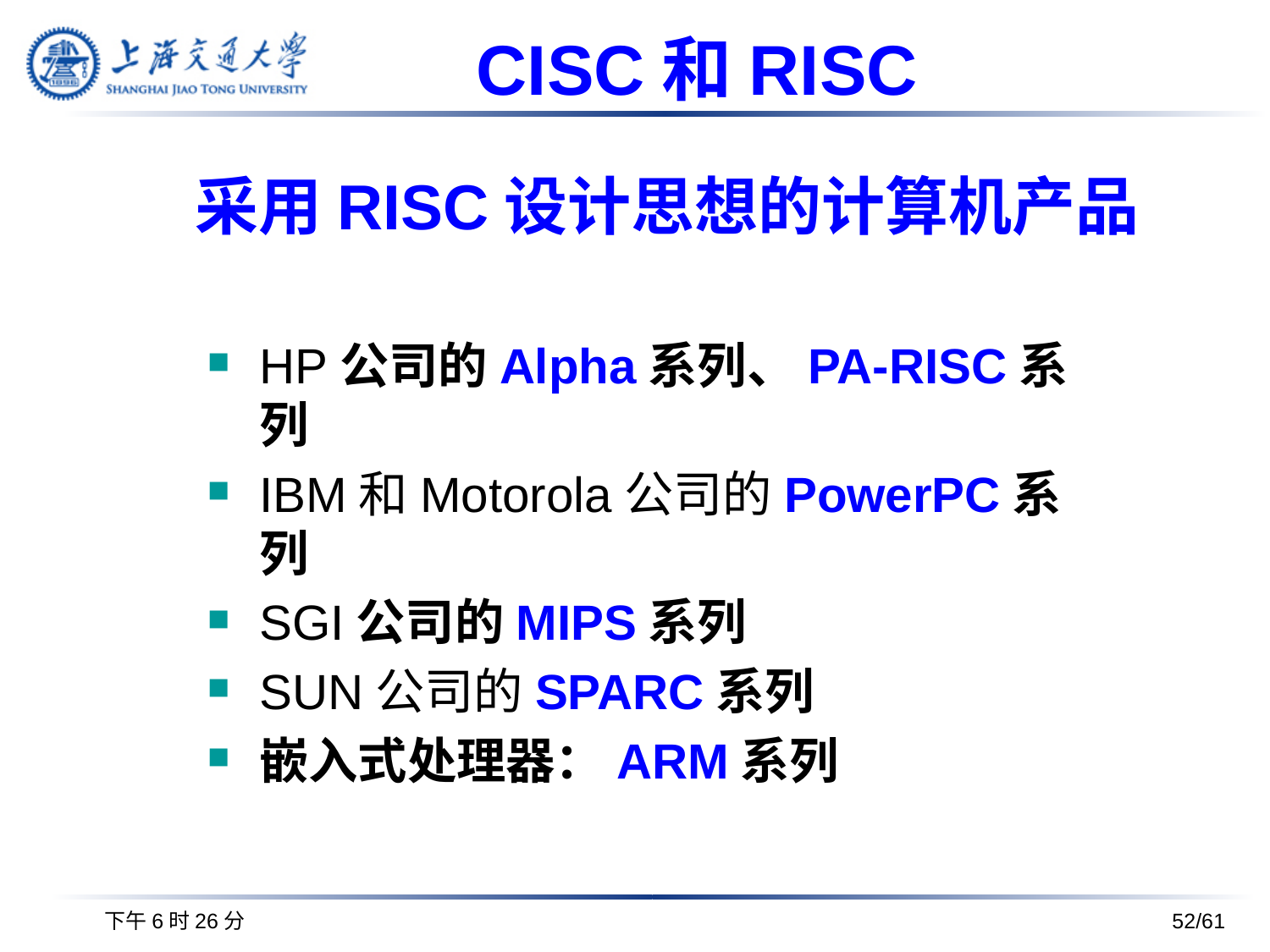

CISC和RISC
采用RISC设计思想的计算机产品
HP公司的Alpha系列、PA-RISC系列
IBM和Motorola公司的PowerPC系列
SGI公司的MIPS系列
SUN公司的SPARC系列
嵌入式处理器：ARM系列

下午6时26分
52/61